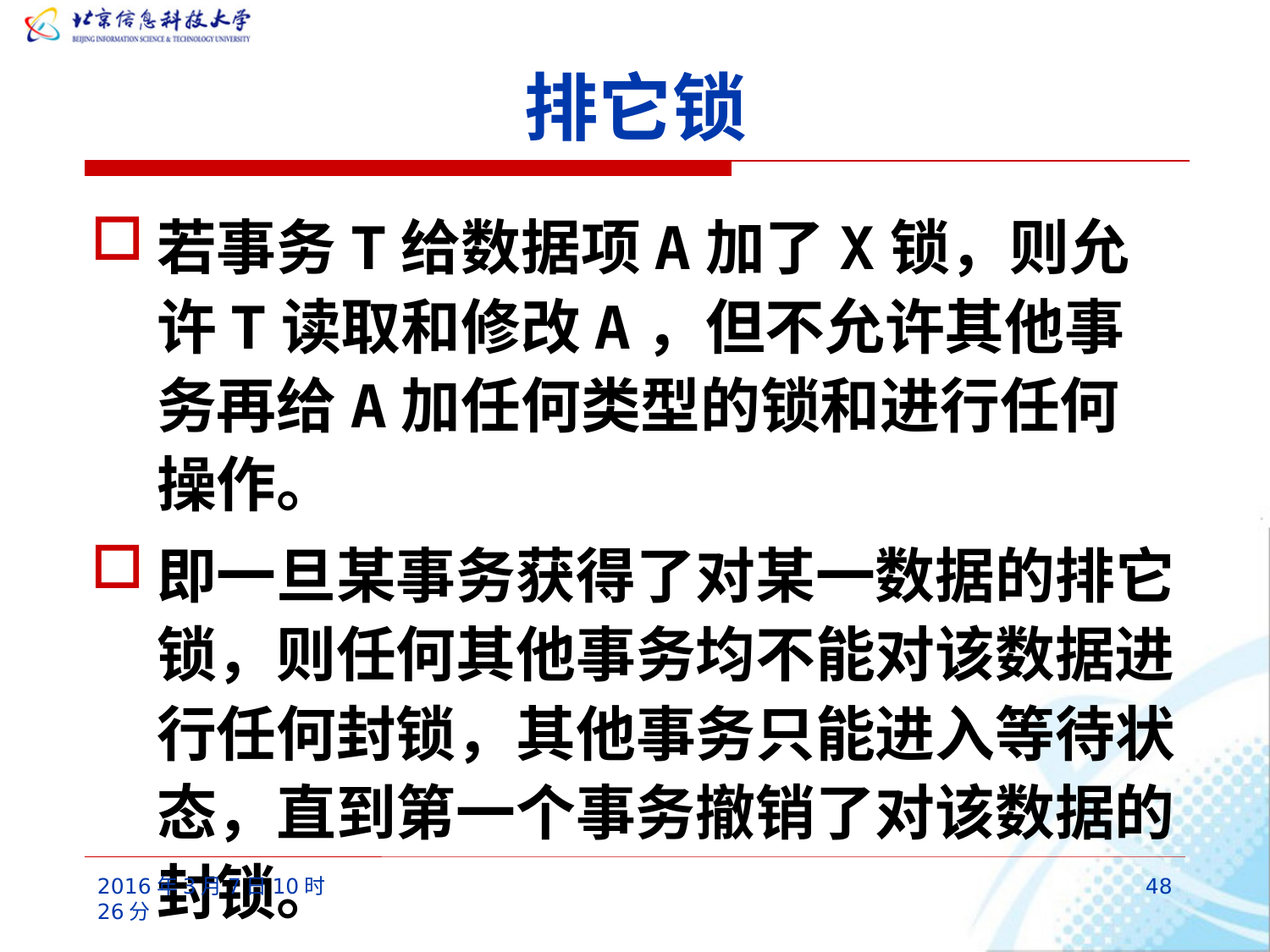

# 排它锁
若事务T给数据项A加了X锁，则允许T读取和修改A，但不允许其他事务再给A加任何类型的锁和进行任何操作。
即一旦某事务获得了对某一数据的排它锁，则任何其他事务均不能对该数据进行任何封锁，其他事务只能进入等待状态，直到第一个事务撤销了对该数据的封锁。
2016年3月7日10时26分
48